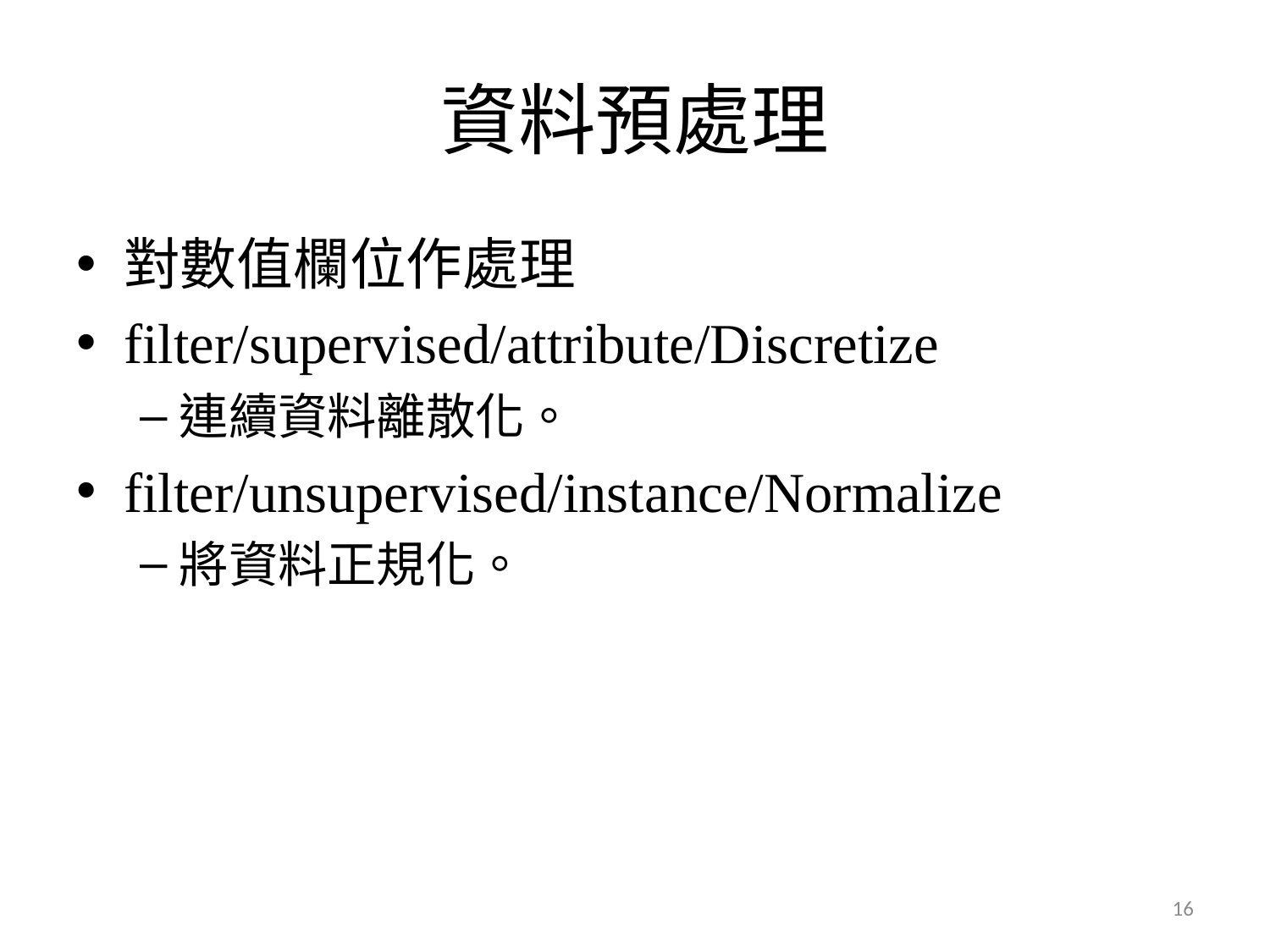

# 資料預處理
對數值欄位作處理
filter/supervised/attribute/Discretize
連續資料離散化。
filter/unsupervised/instance/Normalize
將資料正規化。

16